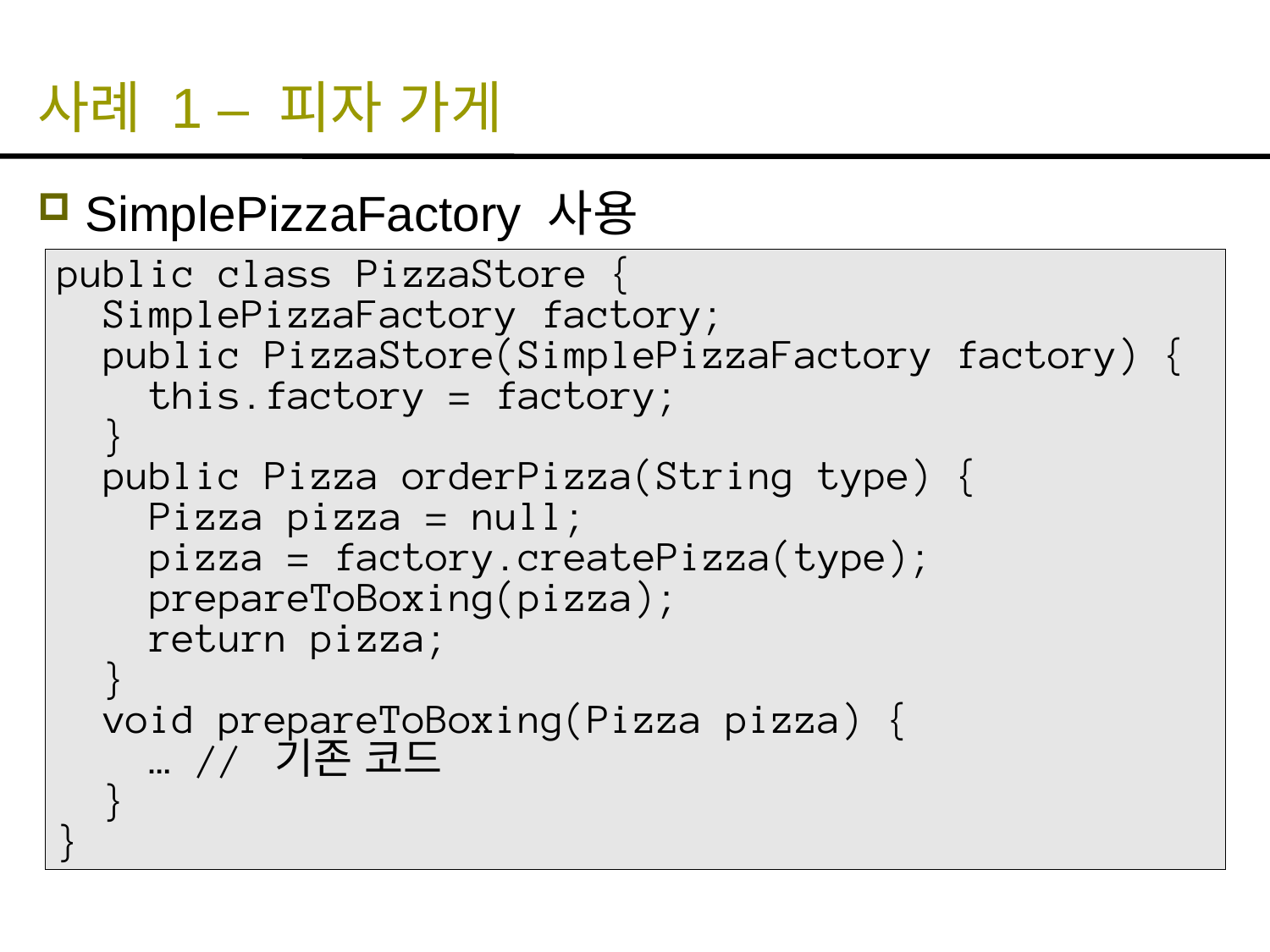

# 사례 1 – 피자 가게
SimplePizzaFactory 사용
public class PizzaStore {
  SimplePizzaFactory factory;
  public PizzaStore(SimplePizzaFactory factory) {
    this.factory = factory;
  }
  public Pizza orderPizza(String type) {
    Pizza pizza = null;
    pizza = factory.createPizza(type);
    prepareToBoxing(pizza);
    return pizza;
  }
  void prepareToBoxing(Pizza pizza) {
    … // 기존 코드
  }
}